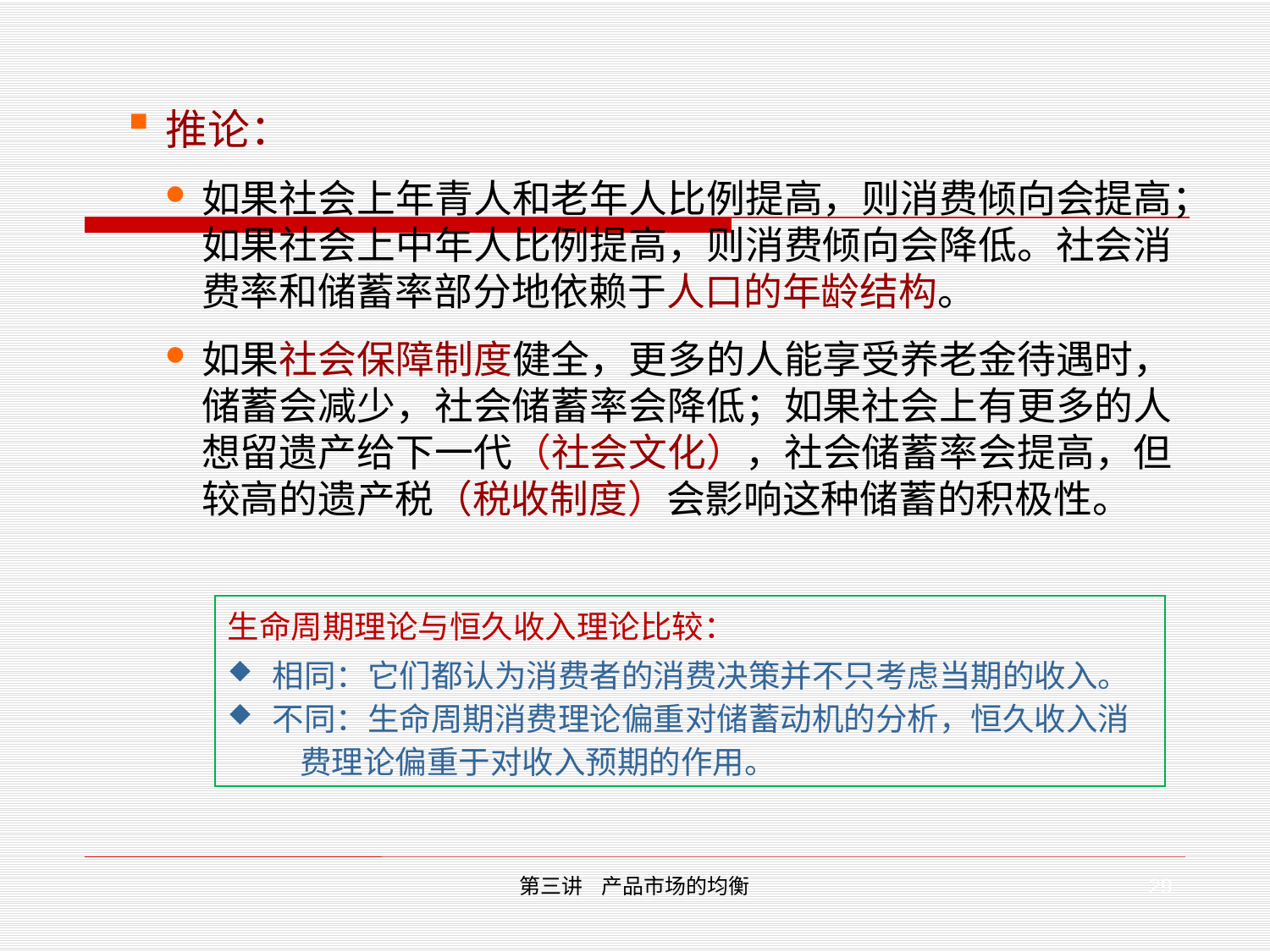

推论：
如果社会上年青人和老年人比例提高，则消费倾向会提高；如果社会上中年人比例提高，则消费倾向会降低。社会消费率和储蓄率部分地依赖于人口的年龄结构。
如果社会保障制度健全，更多的人能享受养老金待遇时，储蓄会减少，社会储蓄率会降低；如果社会上有更多的人想留遗产给下一代（社会文化），社会储蓄率会提高，但较高的遗产税（税收制度）会影响这种储蓄的积极性。
生命周期理论与恒久收入理论比较：
 相同：它们都认为消费者的消费决策并不只考虑当期的收入。
 不同：生命周期消费理论偏重对储蓄动机的分析，恒久收入消
         费理论偏重于对收入预期的作用。
29
第三讲    产品市场的均衡